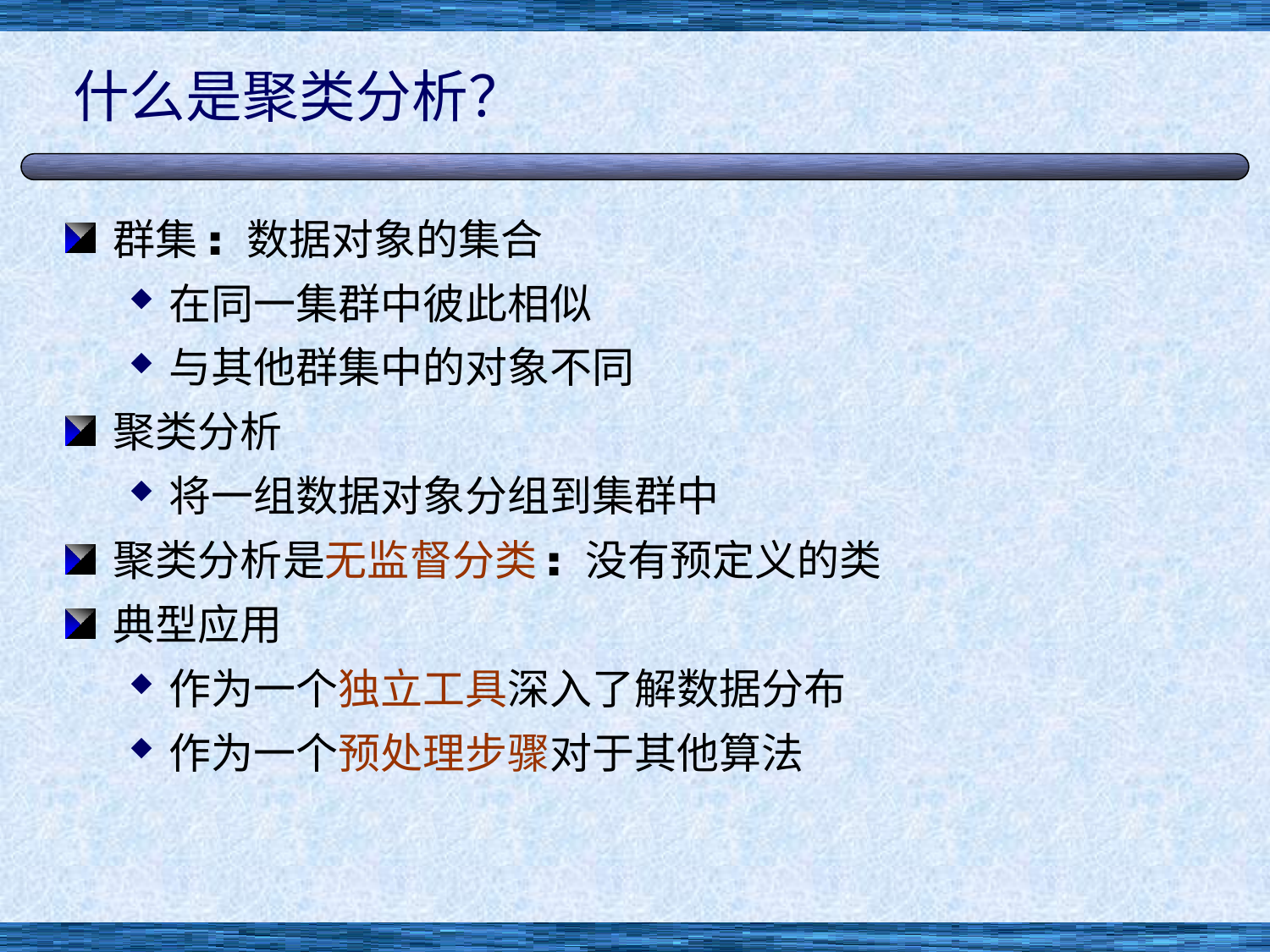

# 什么是聚类分析？
群集: 数据对象的集合
在同一集群中彼此相似
与其他群集中的对象不同
聚类分析
将一组数据对象分组到集群中
聚类分析是无监督分类: 没有预定义的类
典型应用
作为一个独立工具深入了解数据分布
作为一个预处理步骤对于其他算法